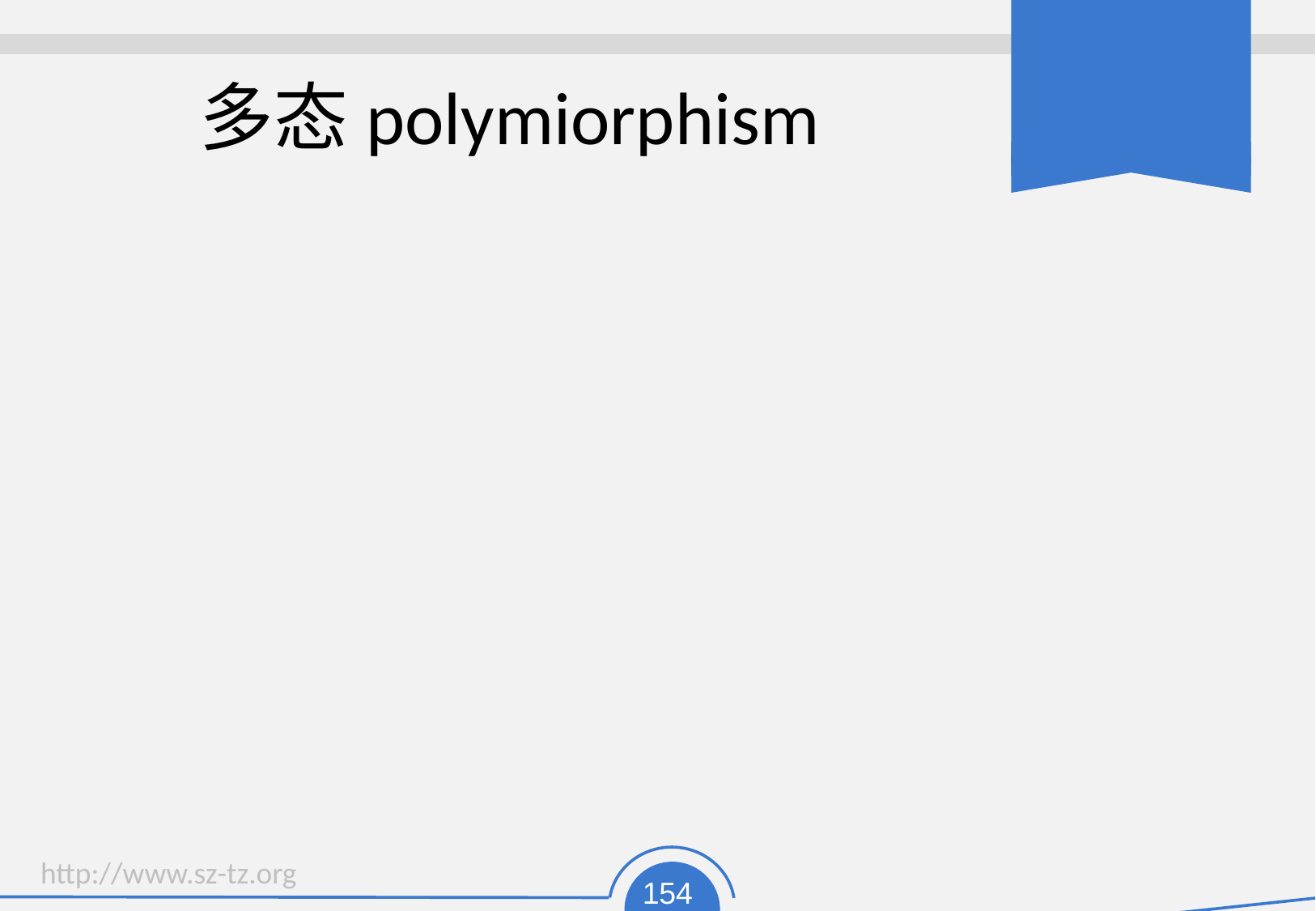

# 多态polymiorphism
运行时多态的三原则：（应用时为覆盖）
1.对象不变；（改变的是主观认识）
2.对于对象的调用只能限于编译时类型的方法，如调用运行时类型方法报错。
在上面的例子中：Animal a=new Dog()；对象a的编译时类型为Animal，运行时
类型为dog。
注意：编译时类型一定要为运行时类型的父类（或者同类型）。
对于语句：Dog d=(Dog)a。将d强制声明为a类型，此时d为Dog()，此时d就可
以调用运行时类型。注意：a和d指向同一对象。
3.在程序的运行时，动态类型判定。运行时调用运行时类型，即它调用覆盖后的方法。